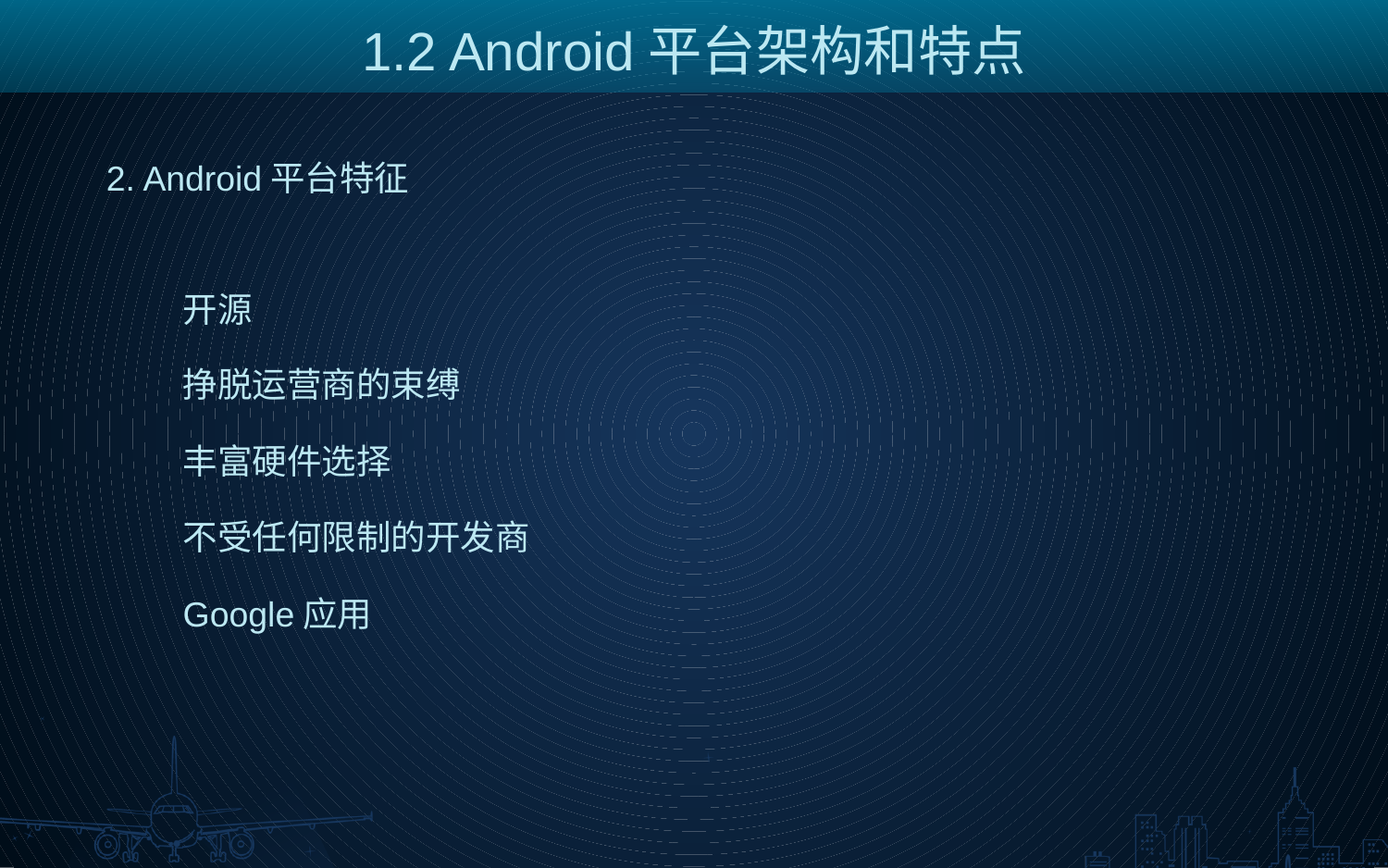

1.2 Android平台架构和特点
2. Android平台特征
开源
挣脱运营商的束缚
丰富硬件选择
不受任何限制的开发商
Google应用